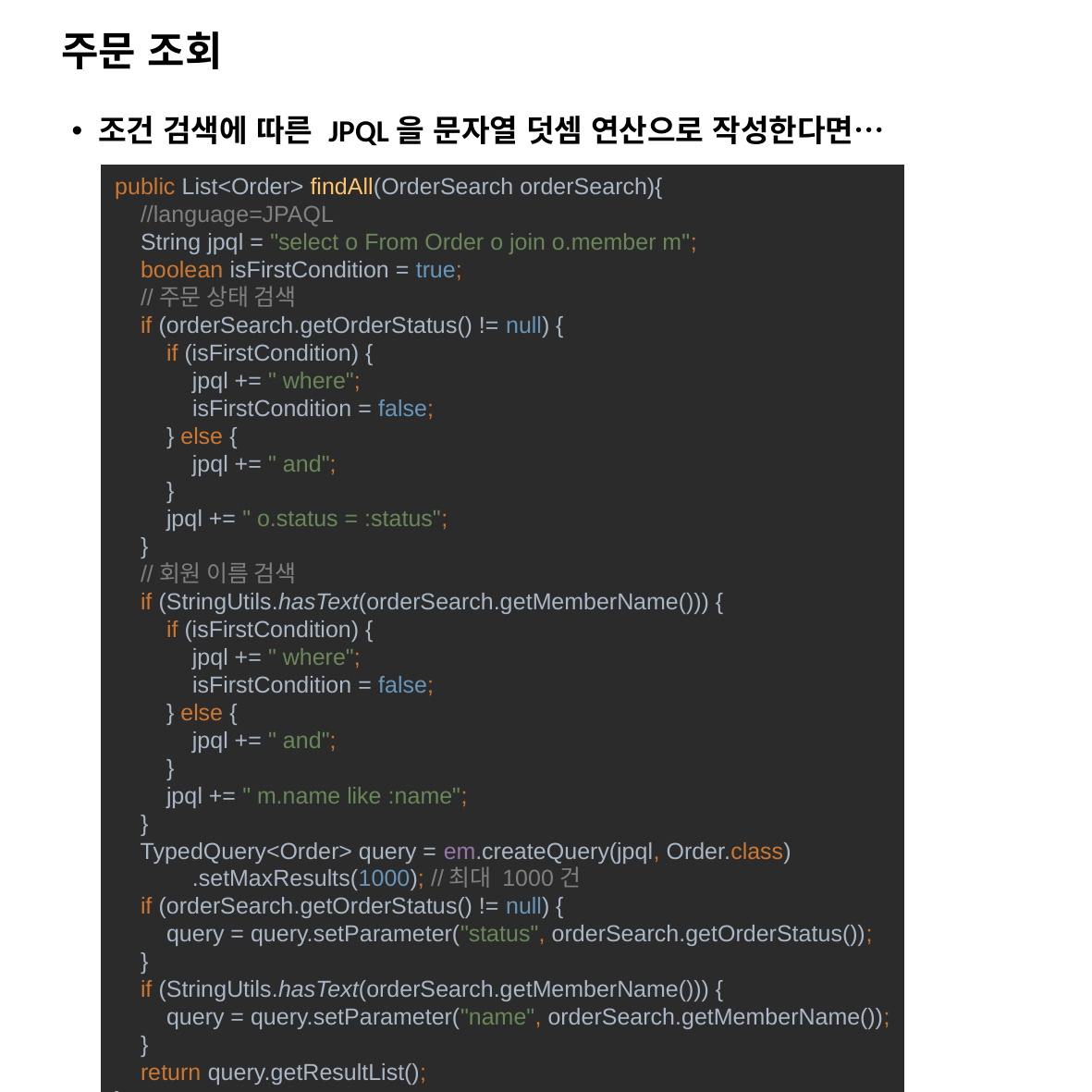

# 주문 조회
 조건 검색에 따른 JPQL을 문자열 덧셈 연산으로 작성한다면…

public List<Order> findAll(OrderSearch orderSearch){
    //language=JPAQL
    String jpql = "select o From Order o join o.member m";
    boolean isFirstCondition = true;
    //주문 상태 검색
    if (orderSearch.getOrderStatus() != null) {
        if (isFirstCondition) {
            jpql += " where";
            isFirstCondition = false;
        } else {
            jpql += " and";
        }
        jpql += " o.status = :status";
    }
    //회원 이름 검색
    if (StringUtils.hasText(orderSearch.getMemberName())) {
        if (isFirstCondition) {
            jpql += " where";
            isFirstCondition = false;
        } else {
            jpql += " and";
        }
        jpql += " m.name like :name";
    }
    TypedQuery<Order> query = em.createQuery(jpql, Order.class)
            .setMaxResults(1000); //최대 1000건
    if (orderSearch.getOrderStatus() != null) {
        query = query.setParameter("status", orderSearch.getOrderStatus());
    }
    if (StringUtils.hasText(orderSearch.getMemberName())) {
        query = query.setParameter("name", orderSearch.getMemberName());
    }
    return query.getResultList();
}